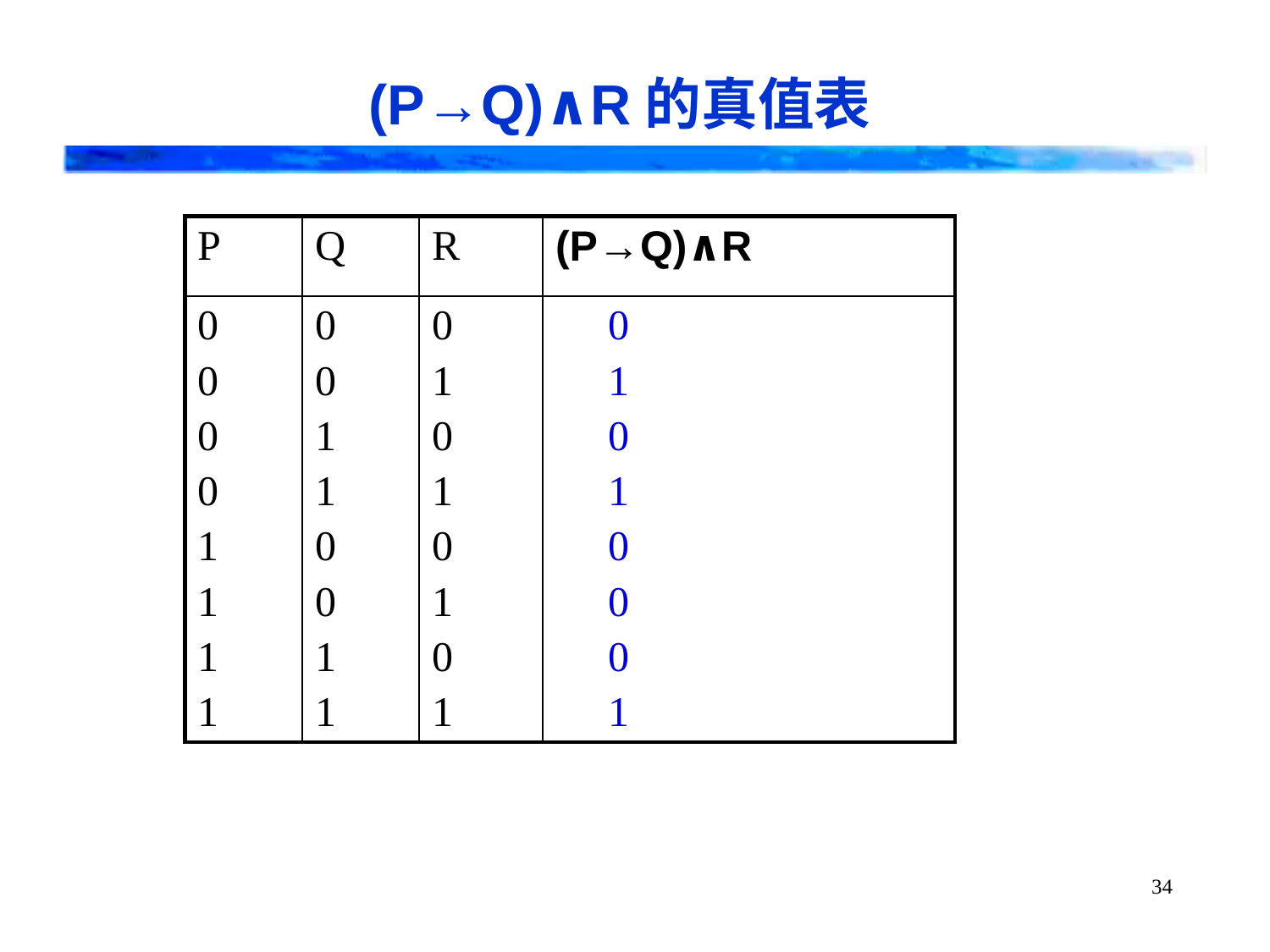

(P→Q)∧R的真值表
| P | Q | R | (P→Q)∧R |
| --- | --- | --- | --- |
| 0 0 0 0 1 1 1 1 | 0 0 1 1 0 0 1 1 | 0 1 0 1 0 1 0 1 | 0 1 0 1 0 0 0 1 |

34